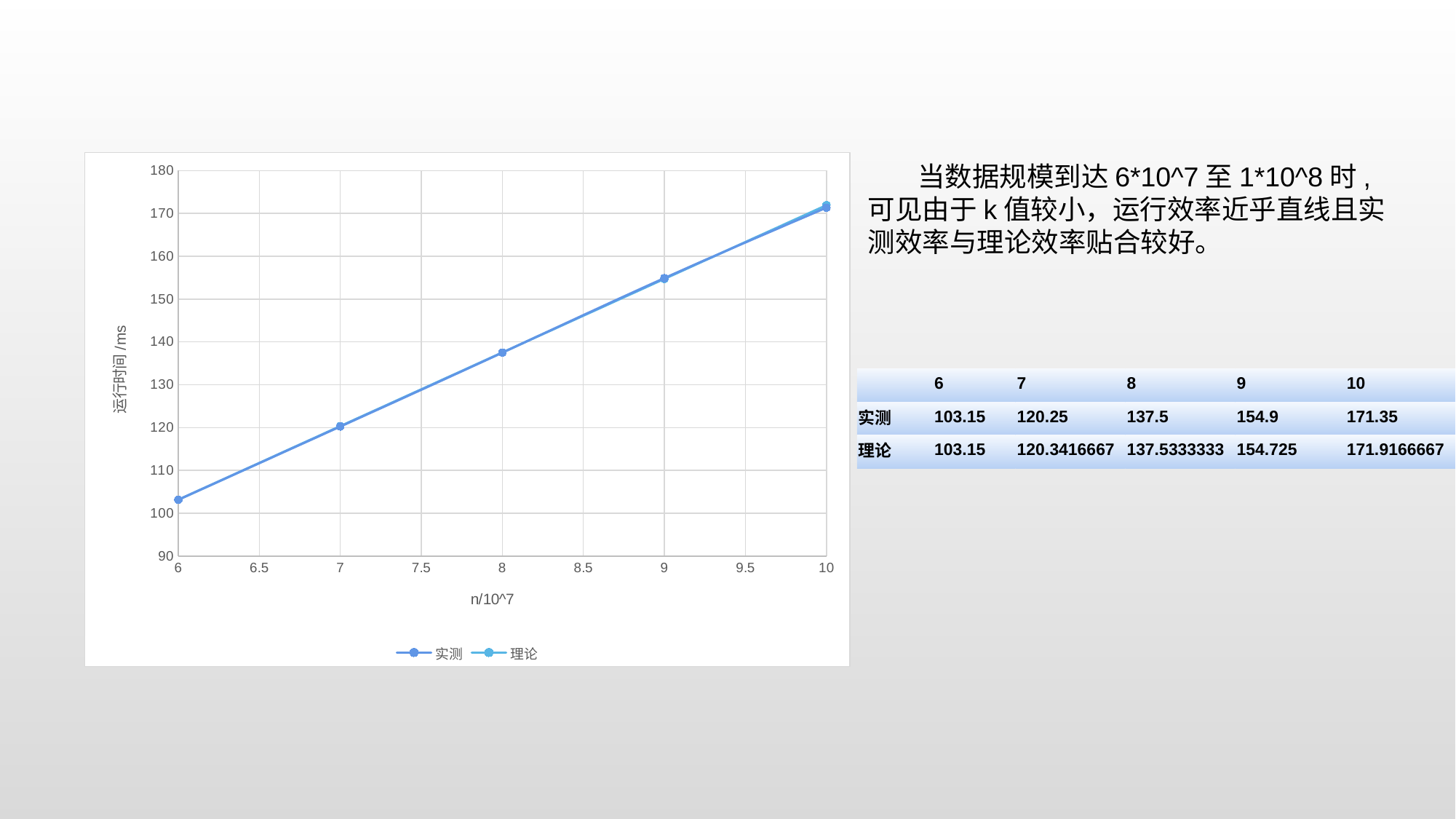

### Chart

| Category | 实测 | 理论 |
|---|---|---|
       当数据规模到达6*10^7至1*10^8时,可见由于k值较小，运行效率近乎直线且实测效率与理论效率贴合较好。
|  | 6 | 7 | 8 | 9 | 10 |
| --- | --- | --- | --- | --- | --- |
| 实测 | 103.15 | 120.25 | 137.5 | 154.9 | 171.35 |
| 理论 | 103.15 | 120.3416667 | 137.5333333 | 154.725 | 171.9166667 |